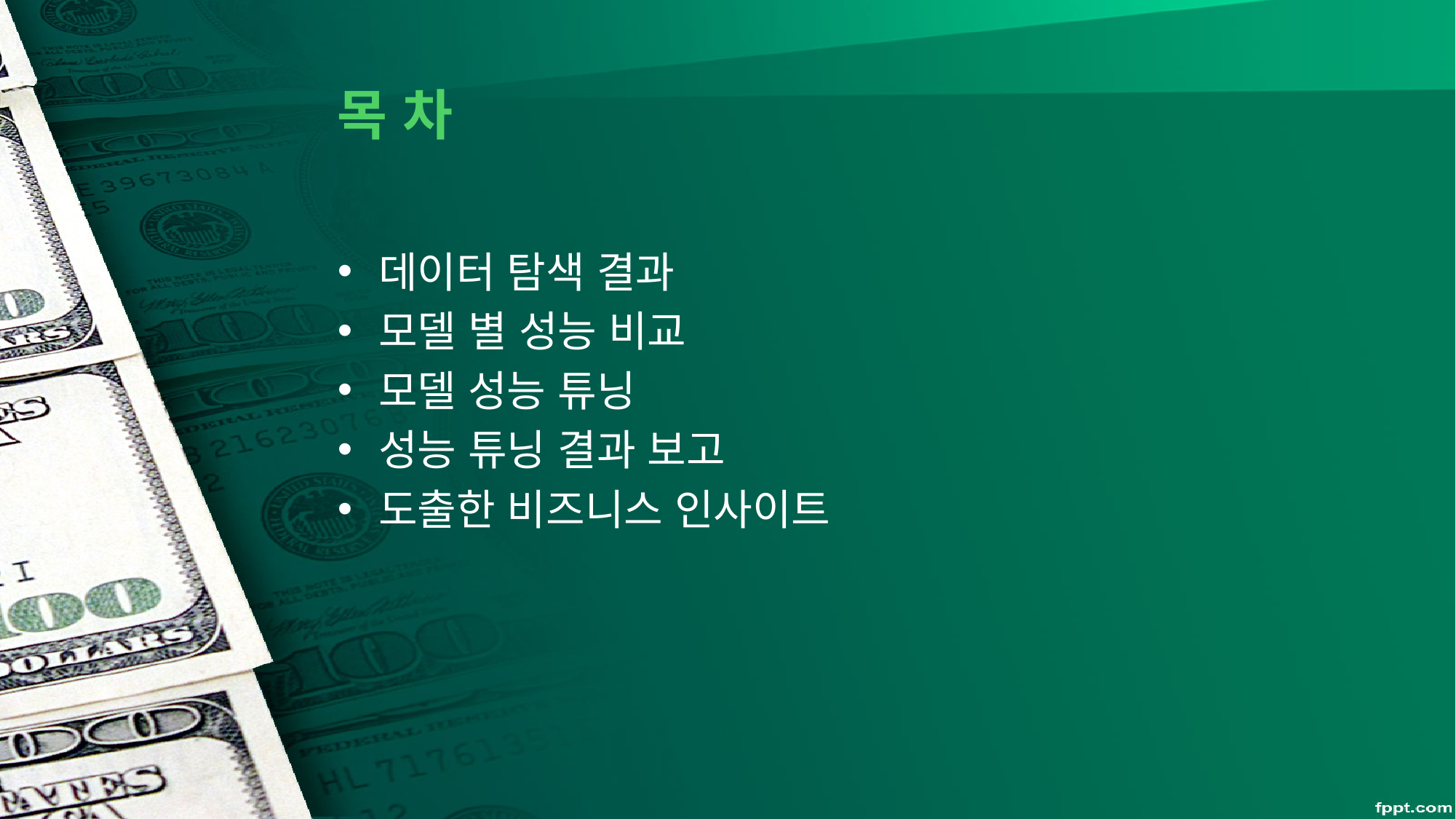

# 목 차
데이터 탐색 결과
모델 별 성능 비교
모델 성능 튜닝
성능 튜닝 결과 보고
도출한 비즈니스 인사이트